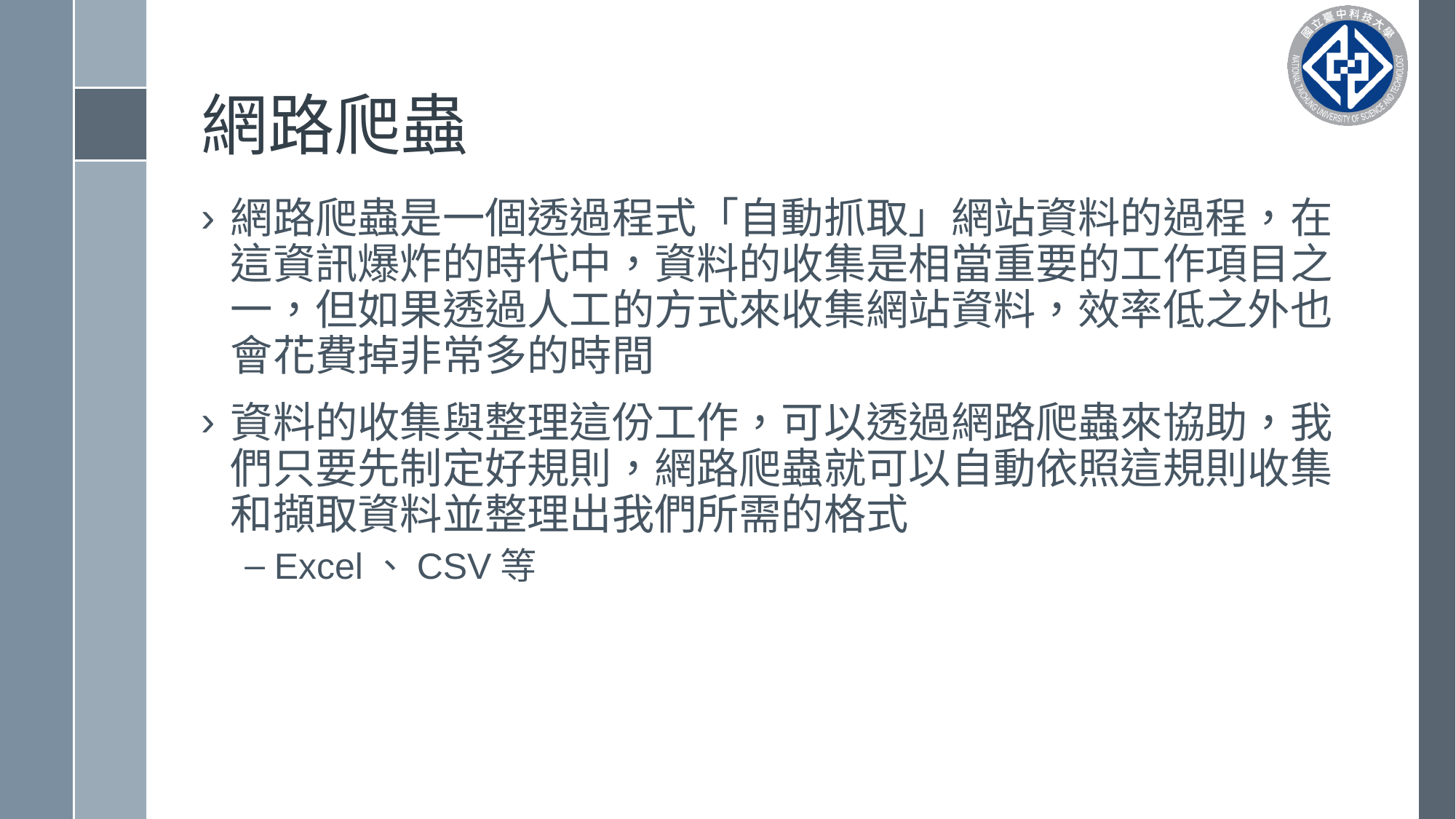

# 網路爬蟲
網路爬蟲是一個透過程式「自動抓取」網站資料的過程，在這資訊爆炸的時代中，資料的收集是相當重要的工作項目之一，但如果透過人工的方式來收集網站資料，效率低之外也會花費掉非常多的時間
資料的收集與整理這份工作，可以透過網路爬蟲來協助，我們只要先制定好規則，網路爬蟲就可以自動依照這規則收集和擷取資料並整理出我們所需的格式
Excel、CSV等